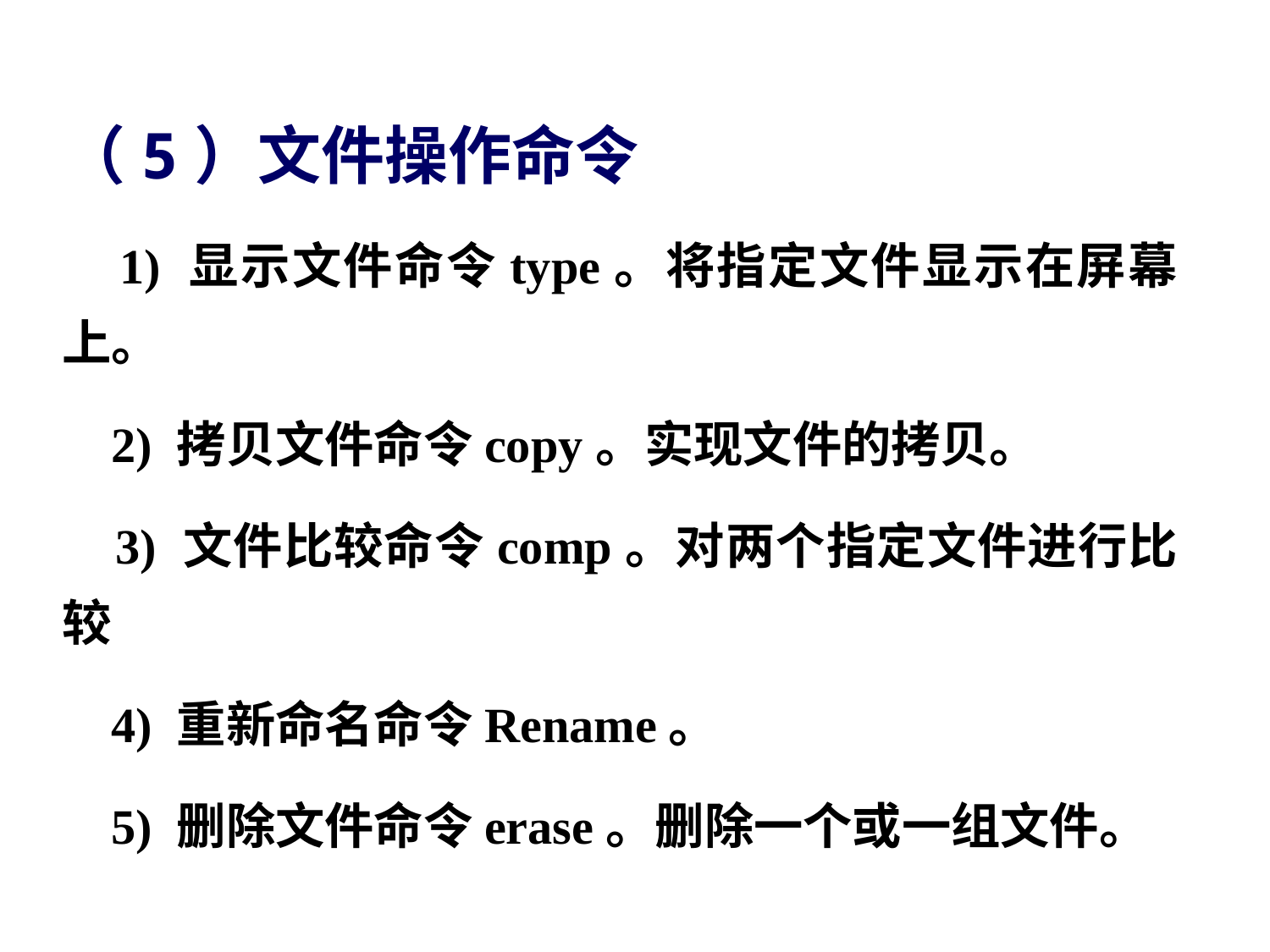

（5）文件操作命令
    1) 显示文件命令type。将指定文件显示在屏幕上。
    2) 拷贝文件命令copy。实现文件的拷贝。
    3) 文件比较命令comp。对两个指定文件进行比较
    4) 重新命名命令Rename。
    5) 删除文件命令erase。删除一个或一组文件。